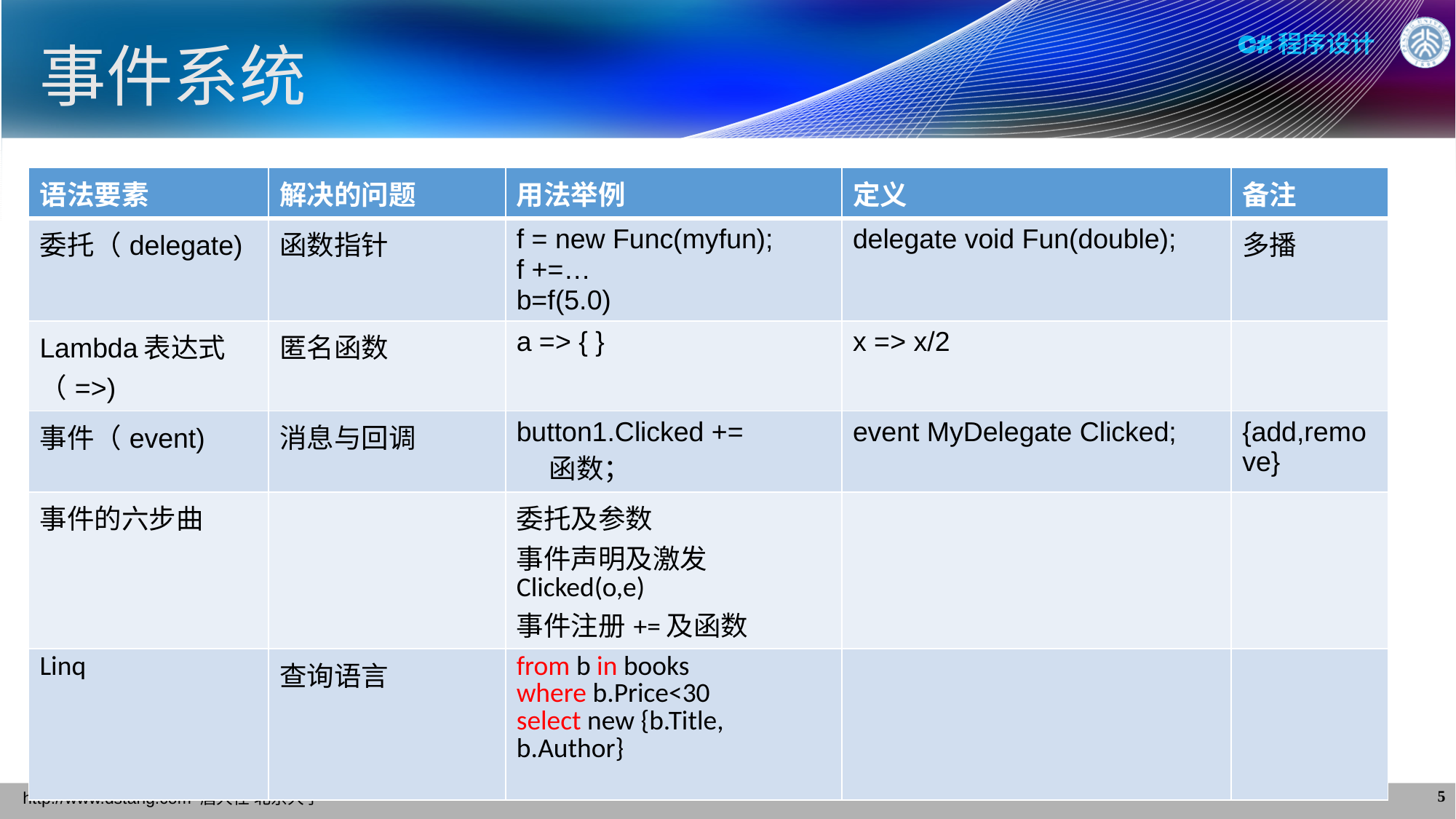

# 事件系统
| 语法要素 | 解决的问题 | 用法举例 | 定义 | 备注 |
| --- | --- | --- | --- | --- |
| 委托（delegate) | 函数指针 | f = new Func(myfun); f +=… b=f(5.0) | delegate void Fun(double); | 多播 |
| Lambda表达式 （=>) | 匿名函数 | a => { } | x => x/2 |  |
| 事件（event) | 消息与回调 | button1.Clicked += 函数； | event MyDelegate Clicked; | {add,remove} |
| 事件的六步曲 |  | 委托及参数 事件声明及激发Clicked(o,e) 事件注册+=及函数 |  |  |
| Linq | 查询语言 | from b in books where b.Price<30 select new {b.Title, b.Author} |  |  |
5